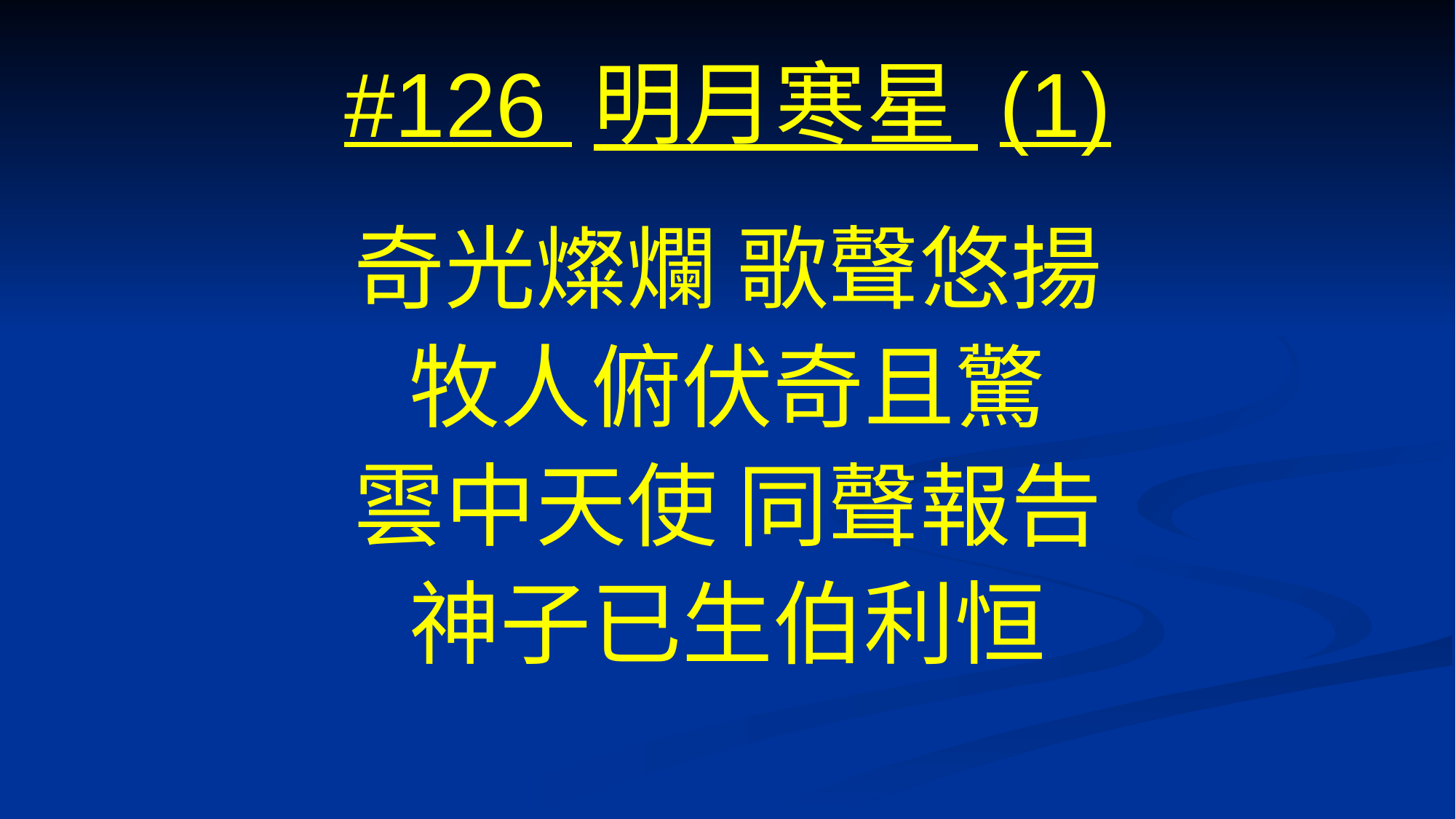

# #126 明月寒星 (1)
奇光燦爛 歌聲悠揚
牧人俯伏奇且驚
雲中天使 同聲報告
神子已生伯利恒